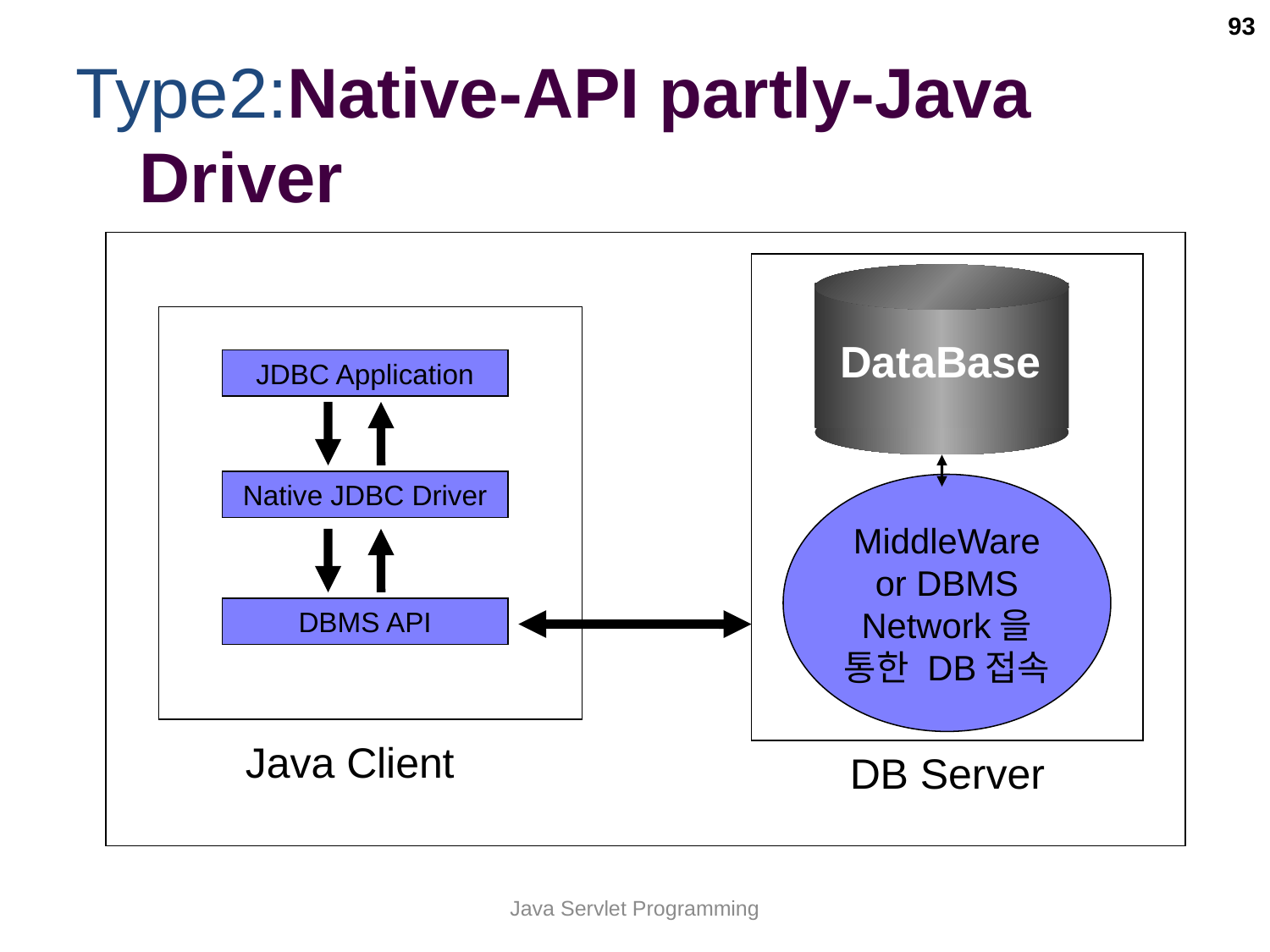

93
Type2:Native-API partly-Java Driver

DataBase

JDBC Application

Native JDBC Driver
MiddleWare or DBMS Network을 통한 DB접속

DBMS API

Java Client
 DB Server
Java Servlet Programming